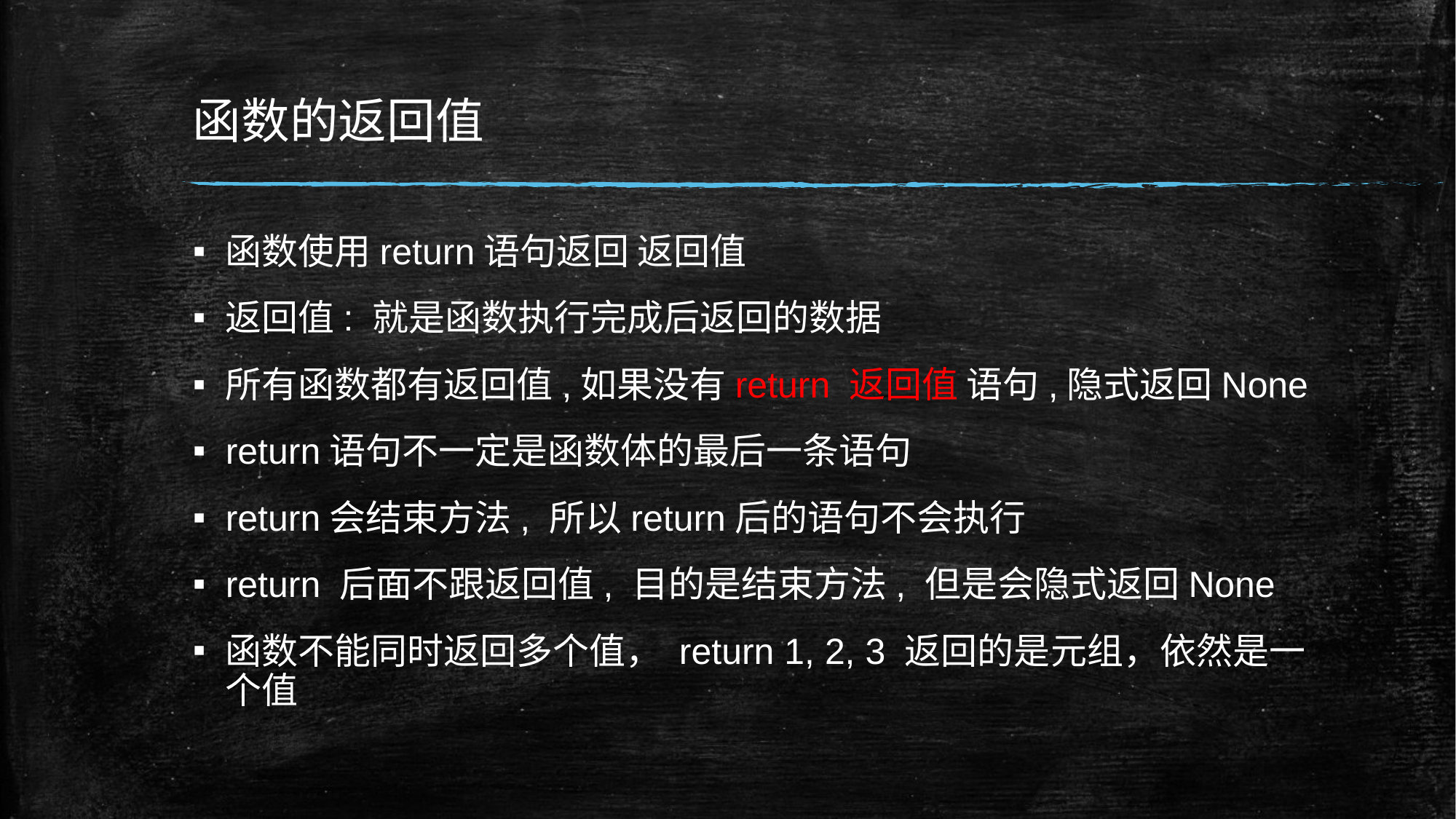

# 函数的返回值
函数使用return语句返回 返回值
返回值: 就是函数执行完成后返回的数据
所有函数都有返回值,如果没有return 返回值 语句,隐式返回None
return语句不一定是函数体的最后一条语句
return会结束方法, 所以return后的语句不会执行
return 后面不跟返回值, 目的是结束方法, 但是会隐式返回None
函数不能同时返回多个值， return 1, 2, 3 返回的是元组，依然是一个值